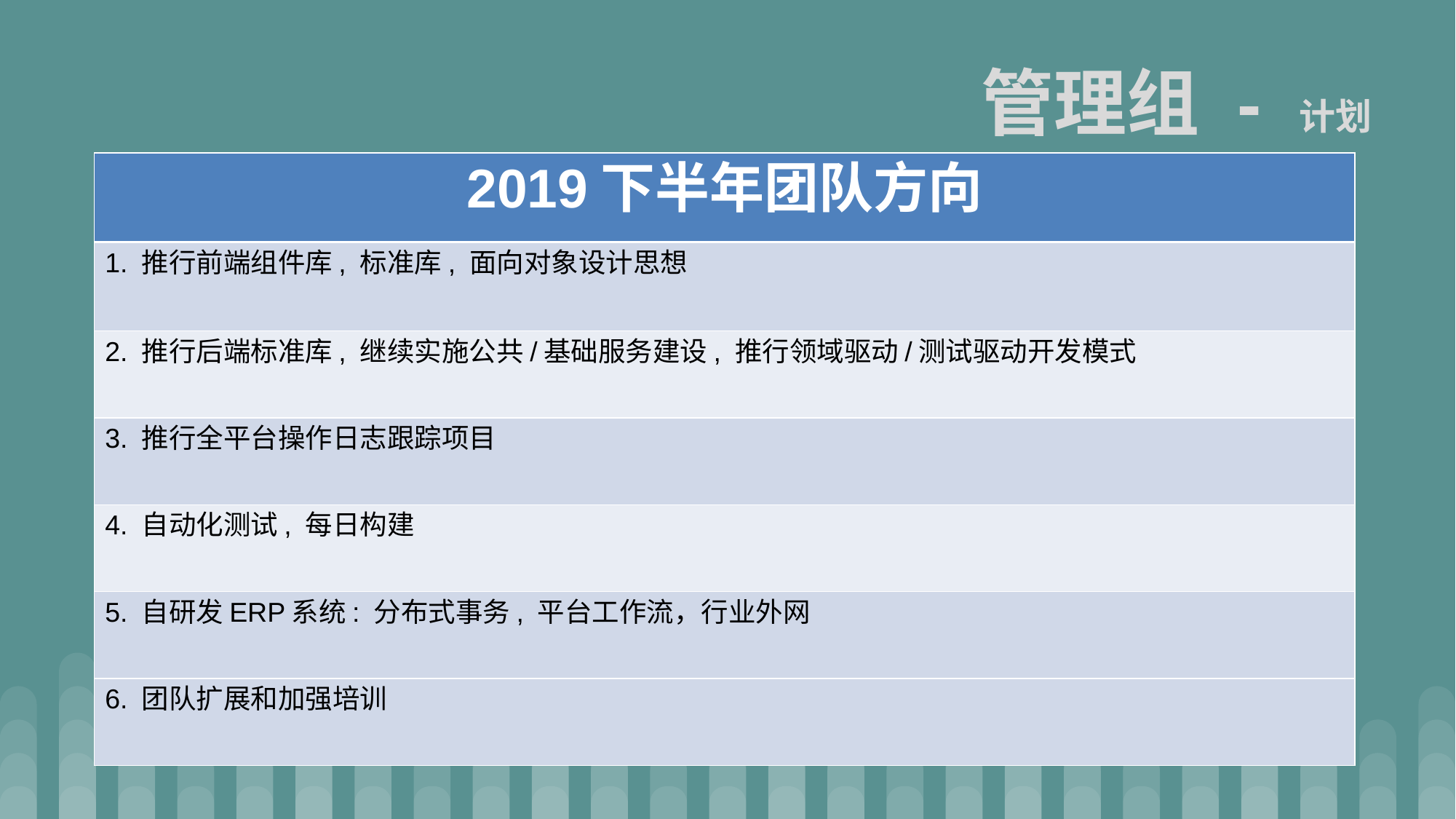

管理组 - 计划
| 2019下半年团队方向 |
| --- |
| 1. 推行前端组件库, 标准库, 面向对象设计思想 |
| 2. 推行后端标准库, 继续实施公共/基础服务建设, 推行领域驱动/测试驱动开发模式 |
| 3. 推行全平台操作日志跟踪项目 |
| 4. 自动化测试, 每日构建 |
| 5. 自研发ERP系统: 分布式事务, 平台工作流，行业外网 |
| 6. 团队扩展和加强培训 |